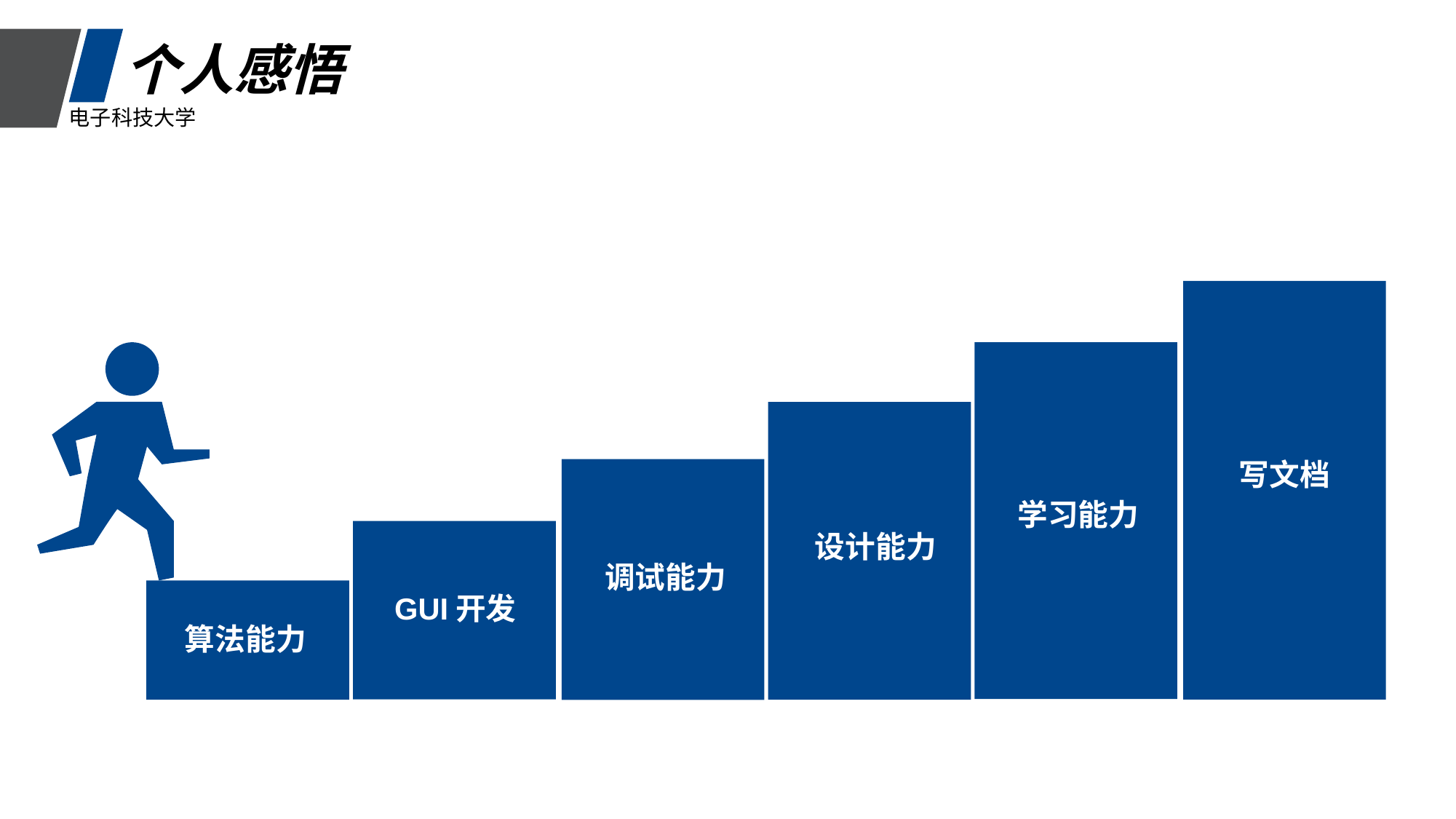

个人感悟
电子科技大学

写文档

学习能力

设计能力
调试能力

GUI开发
算法能力